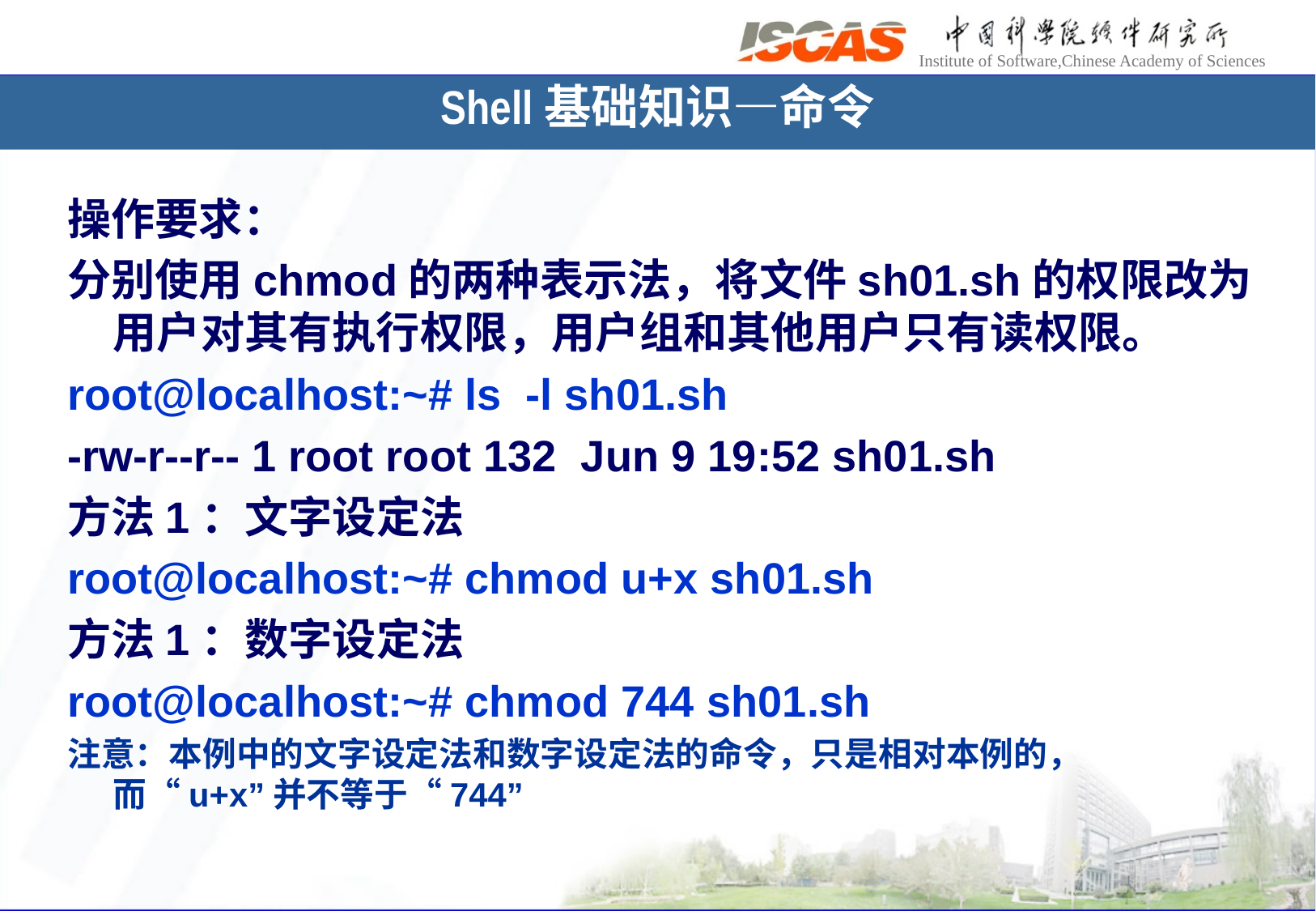

# Shell基础知识—命令
操作要求：
分别使用chmod的两种表示法，将文件sh01.sh的权限改为用户对其有执行权限，用户组和其他用户只有读权限。
root@localhost:~# ls  -l sh01.sh
-rw-r--r-- 1 root root 132  Jun 9 19:52 sh01.sh
方法1：文字设定法
root@localhost:~# chmod u+x sh01.sh
方法1：数字设定法
root@localhost:~# chmod 744 sh01.sh
注意：本例中的文字设定法和数字设定法的命令，只是相对本例的，而“u+x”并不等于“744”